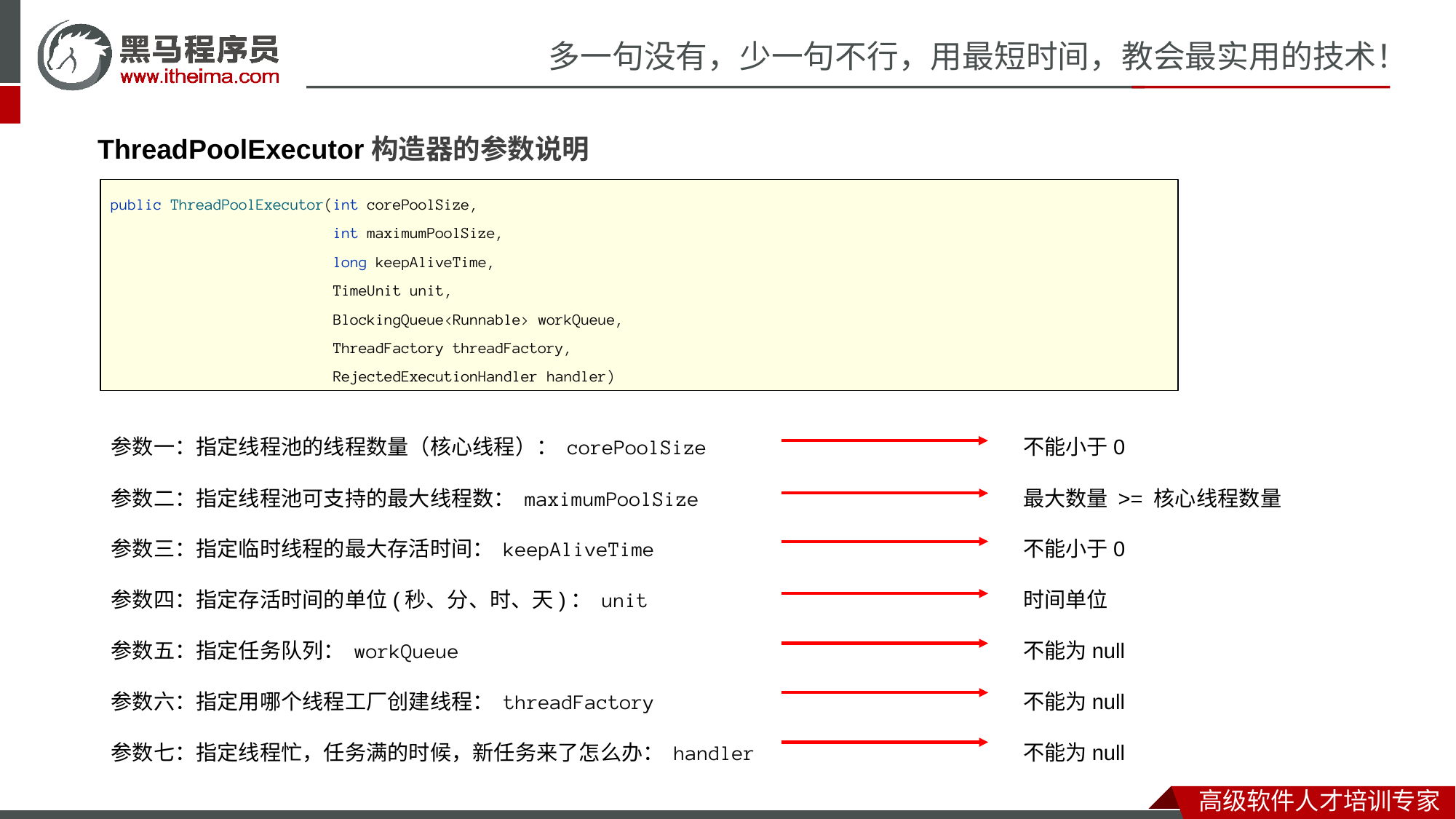

ThreadPoolExecutor构造器的参数说明
public ThreadPoolExecutor(int corePoolSize,
                          int maximumPoolSize,
                          long keepAliveTime,
                          TimeUnit unit,
                          BlockingQueue<Runnable> workQueue,
                          ThreadFactory threadFactory,
                          RejectedExecutionHandler handler)
参数一：指定线程池的线程数量（核心线程）： corePoolSize
参数二：指定线程池可支持的最大线程数： maximumPoolSize
参数三：指定临时线程的最大存活时间： keepAliveTime
参数四：指定存活时间的单位(秒、分、时、天)： unit
参数五：指定任务队列： workQueue
参数六：指定用哪个线程工厂创建线程： threadFactory
参数七：指定线程忙，任务满的时候，新任务来了怎么办： handler
不能小于0
最大数量 >= 核心线程数量
不能小于0
时间单位
不能为null
不能为null
不能为null